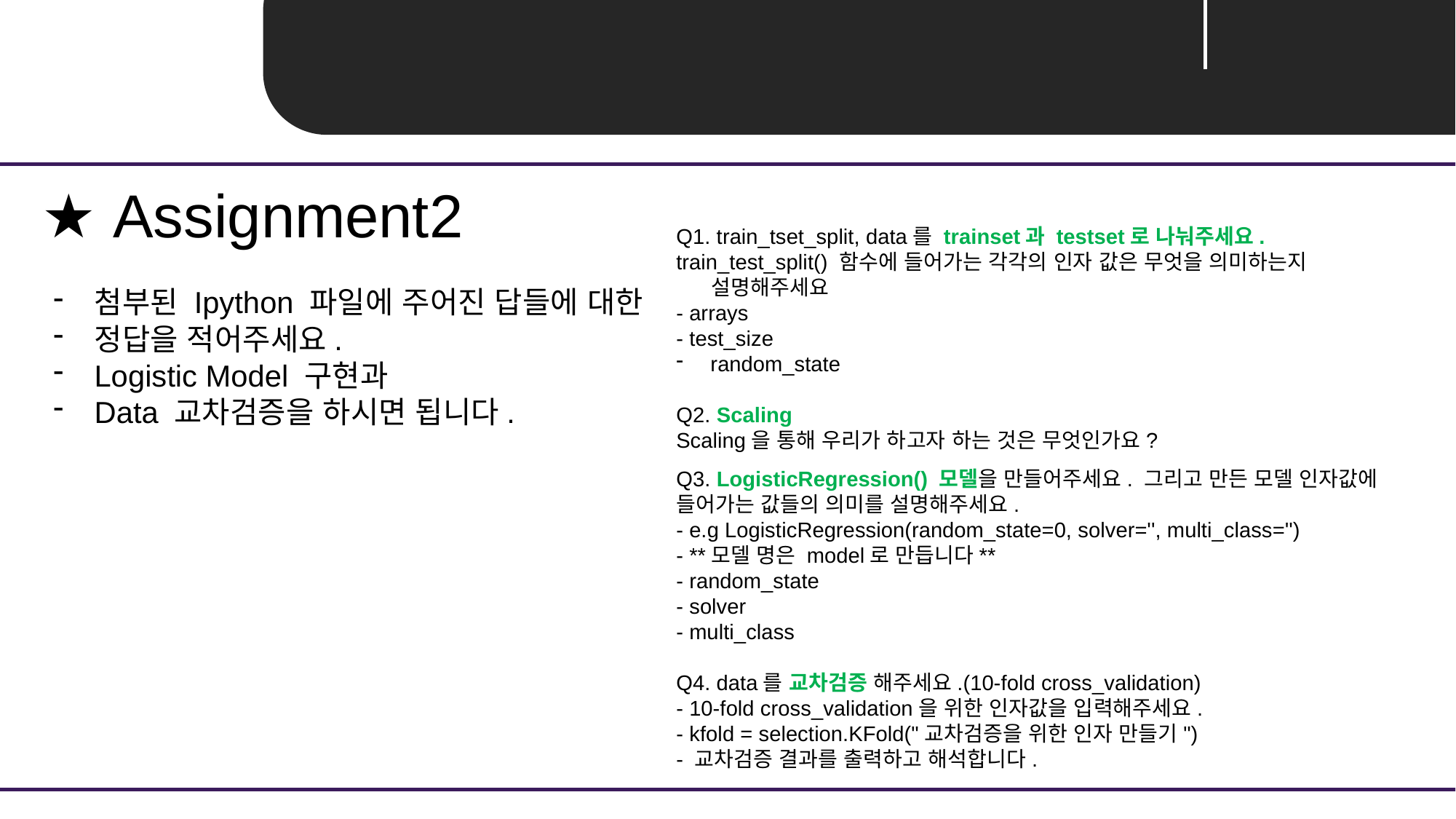

과제  02 ㅣ  로지스틱 모델 구현하기
★ Assignment2

Q1. train_tset_split, data를 trainset과 testset로 나눠주세요.
train_test_split() 함수에 들어가는 각각의 인자 값은 무엇을 의미하는지
     설명해주세요
- arrays
- test_size
random_state

Q2. Scaling
Scaling을 통해 우리가 하고자 하는 것은 무엇인가요?
첨부된 Ipython 파일에 주어진 답들에 대한
정답을 적어주세요.
Logistic Model 구현과
Data 교차검증을 하시면 됩니다.

Q3. LogisticRegression() 모델을 만들어주세요. 그리고 만든 모델 인자값에 들어가는 값들의 의미를 설명해주세요.
- e.g LogisticRegression(random_state=0, solver='', multi_class='')
- **모델 명은 model로 만듭니다**
- random_state
- solver
- multi_class

Q4. data를 교차검증 해주세요.(10-fold cross_validation)
- 10-fold cross_validation을 위한 인자값을 입력해주세요.
- kfold = selection.KFold("교차검증을 위한 인자 만들기")
- 교차검증 결과를 출력하고 해석합니다.